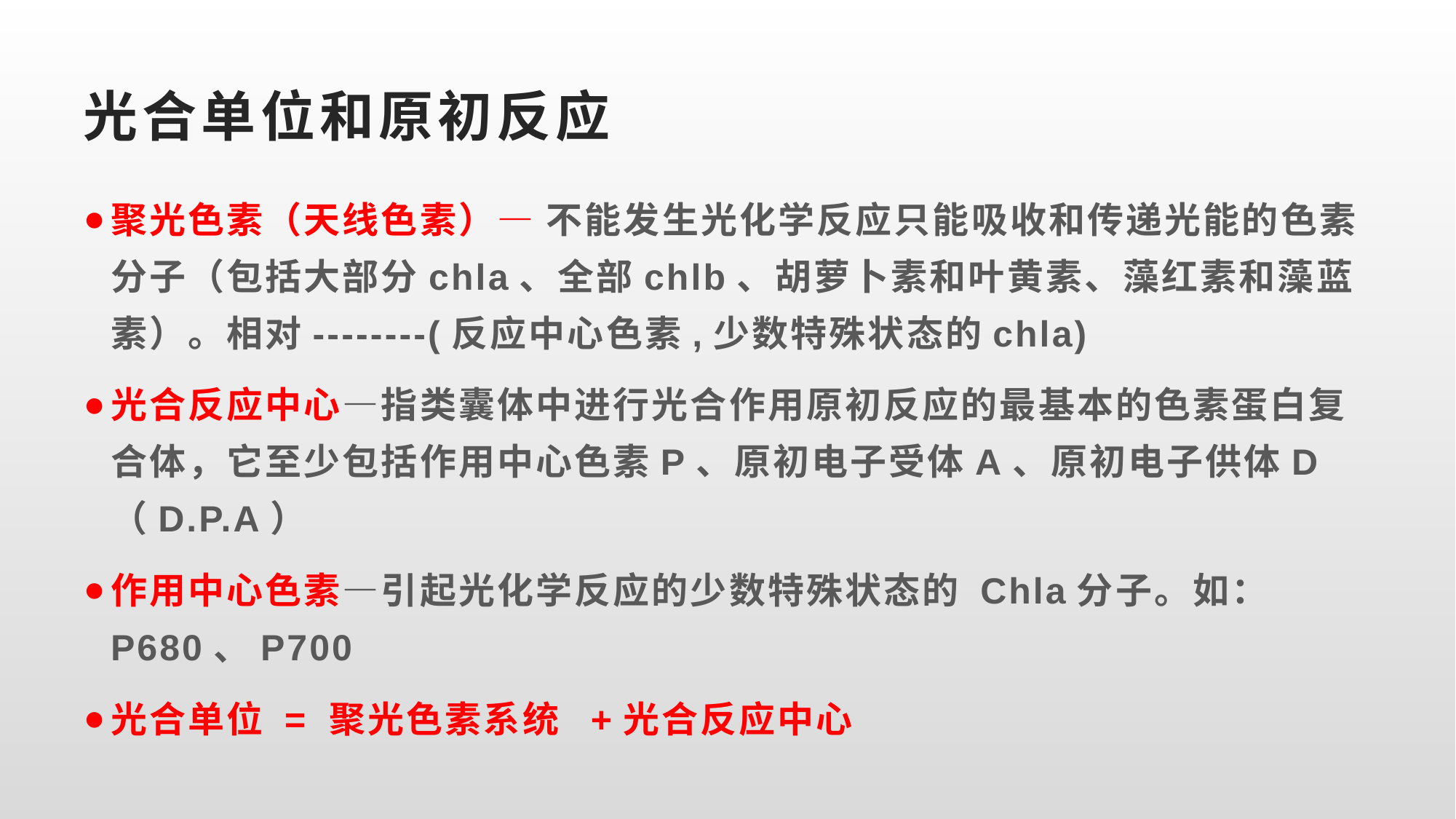

# 光合单位和原初反应
聚光色素（天线色素）— 不能发生光化学反应只能吸收和传递光能的色素分子（包括大部分chla、全部chlb、胡萝卜素和叶黄素、藻红素和藻蓝素）。相对--------(反应中心色素,少数特殊状态的chla)
光合反应中心—指类囊体中进行光合作用原初反应的最基本的色素蛋白复合体，它至少包括作用中心色素P、原初电子受体A、原初电子供体D（D.P.A）
作用中心色素—引起光化学反应的少数特殊状态的 Chla分子。如：P680、P700
光合单位 = 聚光色素系统  +光合反应中心